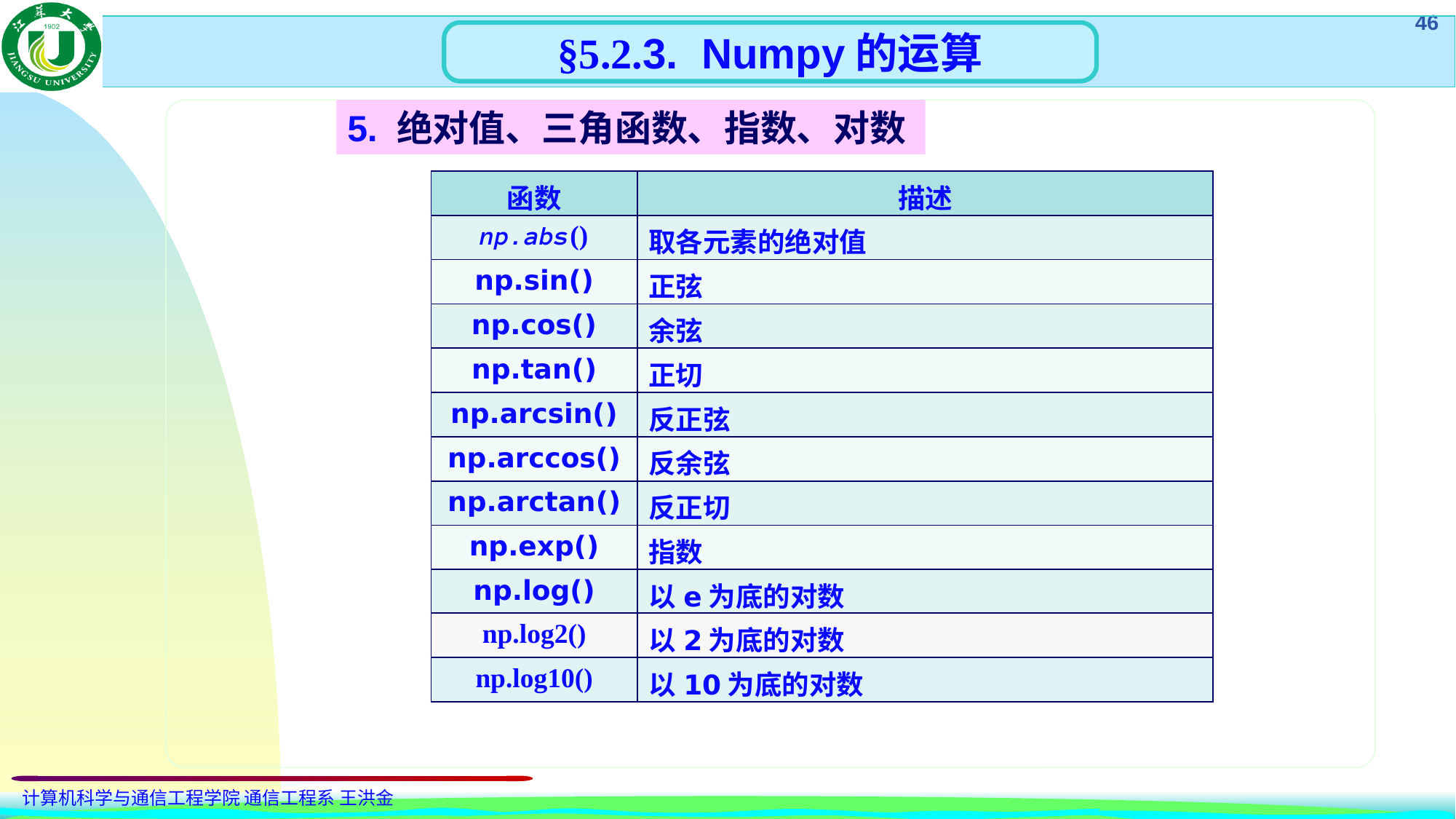

§5.2.3.  Numpy的运算
5. 绝对值、三角函数、指数、对数
| 函数 | 描述 |
| --- | --- |
| np.abs() | 取各元素的绝对值 |
| np.sin() | 正弦 |
| np.cos() | 余弦 |
| np.tan() | 正切 |
| np.arcsin() | 反正弦 |
| np.arccos() | 反余弦 |
| np.arctan() | 反正切 |
| np.exp() | 指数 |
| np.log() | 以e为底的对数 |
| np.log2() | 以2为底的对数 |
| --- | --- |
| np.log10() | 以10为底的对数 |
| --- | --- |